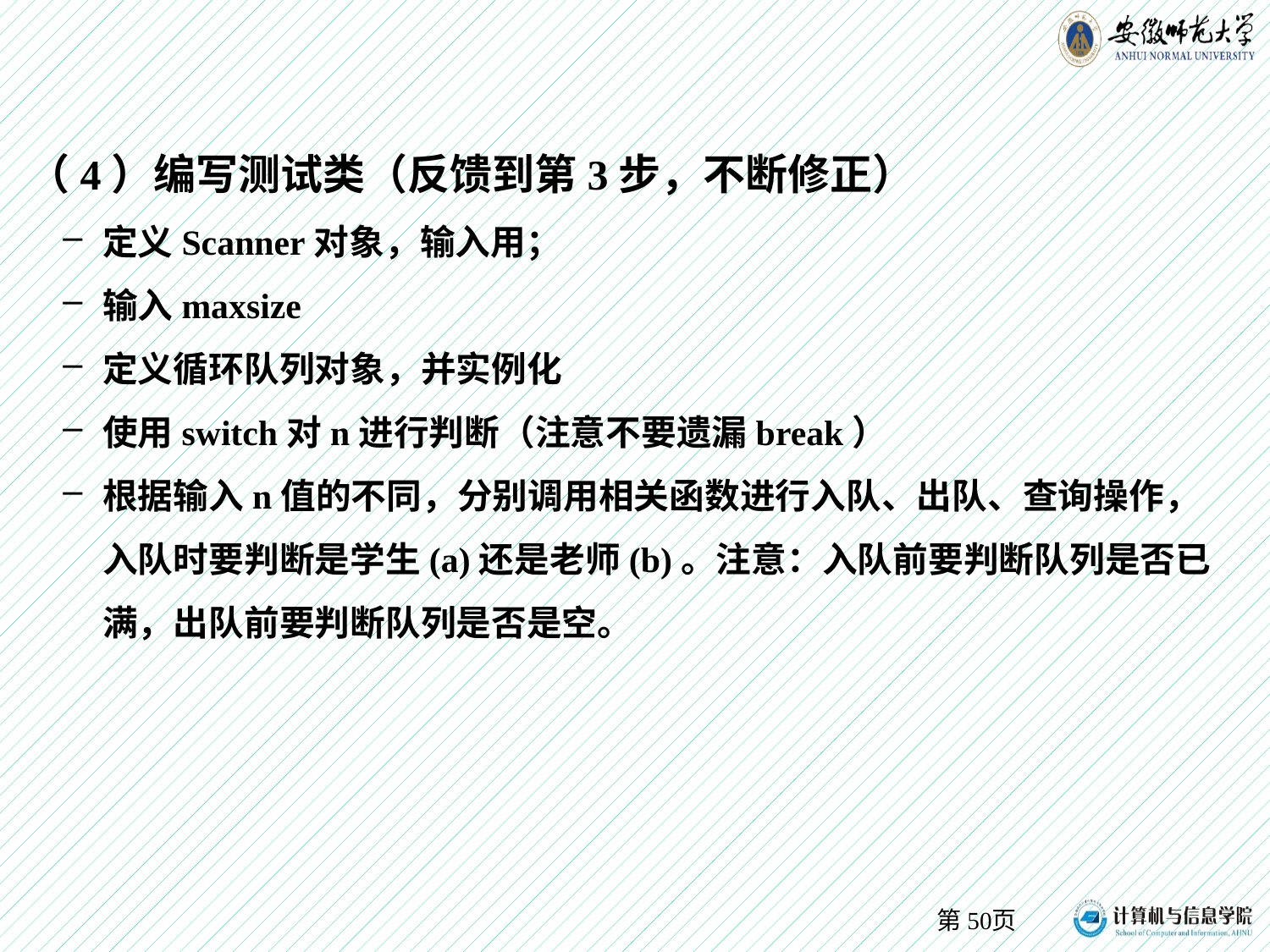

（4）编写测试类（反馈到第3步，不断修正）
定义Scanner对象，输入用；
输入maxsize
定义循环队列对象，并实例化
使用switch对n进行判断（注意不要遗漏break）
根据输入n值的不同，分别调用相关函数进行入队、出队、查询操作，入队时要判断是学生(a)还是老师(b)。注意：入队前要判断队列是否已满，出队前要判断队列是否是空。
第50页